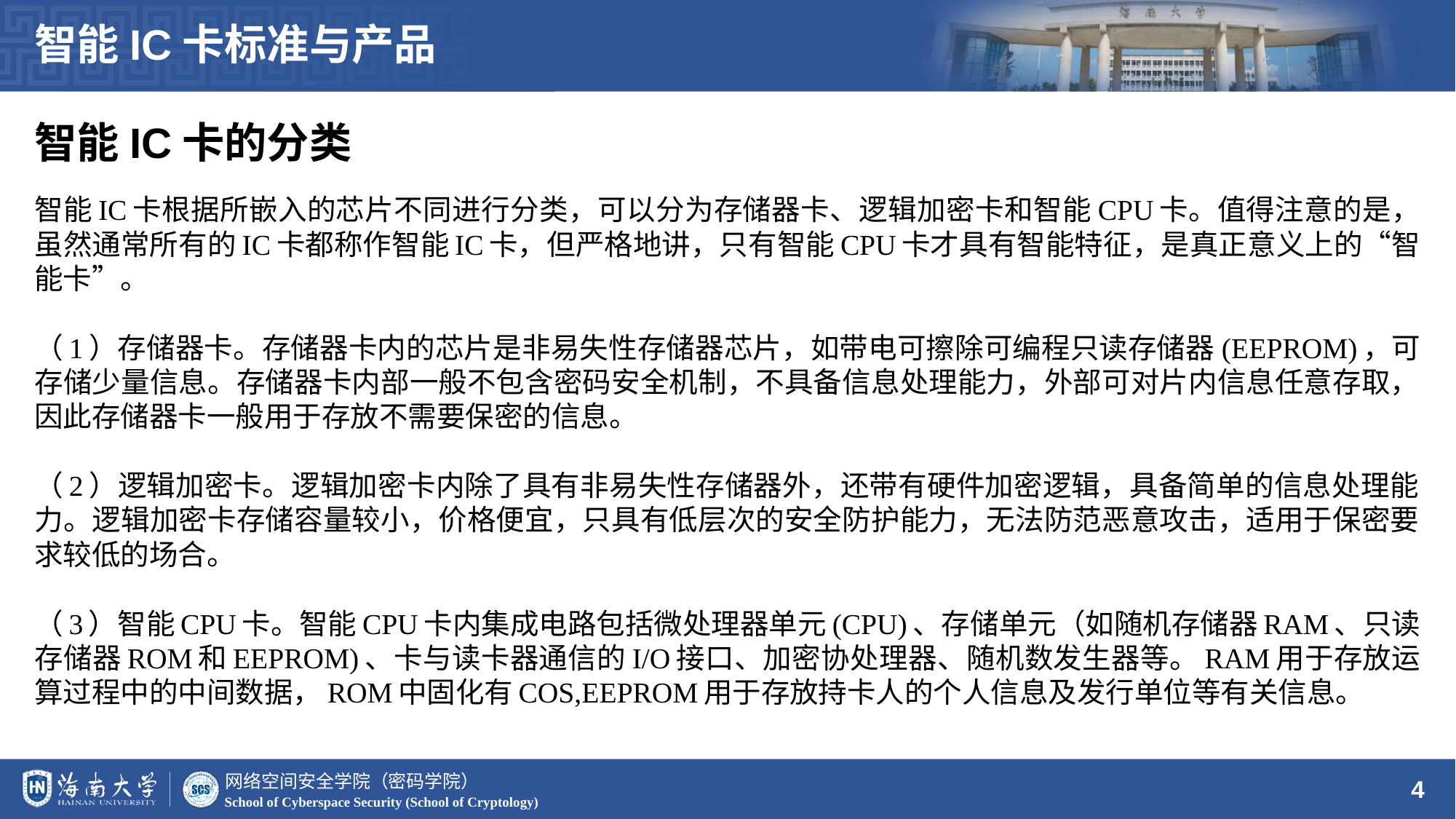

智能IC卡标准与产品

智能IC卡的分类
智能IC卡根据所嵌入的芯片不同进行分类，可以分为存储器卡、逻辑加密卡和智能CPU卡。值得注意的是，虽然通常所有的IC卡都称作智能IC卡，但严格地讲，只有智能CPU卡才具有智能特征，是真正意义上的“智能卡”。

（1）存储器卡。存储器卡内的芯片是非易失性存储器芯片，如带电可擦除可编程只读存储器(EEPROM)，可存储少量信息。存储器卡内部一般不包含密码安全机制，不具备信息处理能力，外部可对片内信息任意存取，因此存储器卡一般用于存放不需要保密的信息。

（2）逻辑加密卡。逻辑加密卡内除了具有非易失性存储器外，还带有硬件加密逻辑，具备简单的信息处理能力。逻辑加密卡存储容量较小，价格便宜，只具有低层次的安全防护能力，无法防范恶意攻击，适用于保密要求较低的场合。

（3）智能CPU卡。智能CPU卡内集成电路包括微处理器单元(CPU)、存储单元（如随机存储器RAM、只读存储器ROM和EEPROM)、卡与读卡器通信的I/O接口、加密协处理器、随机数发生器等。RAM用于存放运算过程中的中间数据，ROM中固化有COS,EEPROM用于存放持卡人的个人信息及发行单位等有关信息。
4